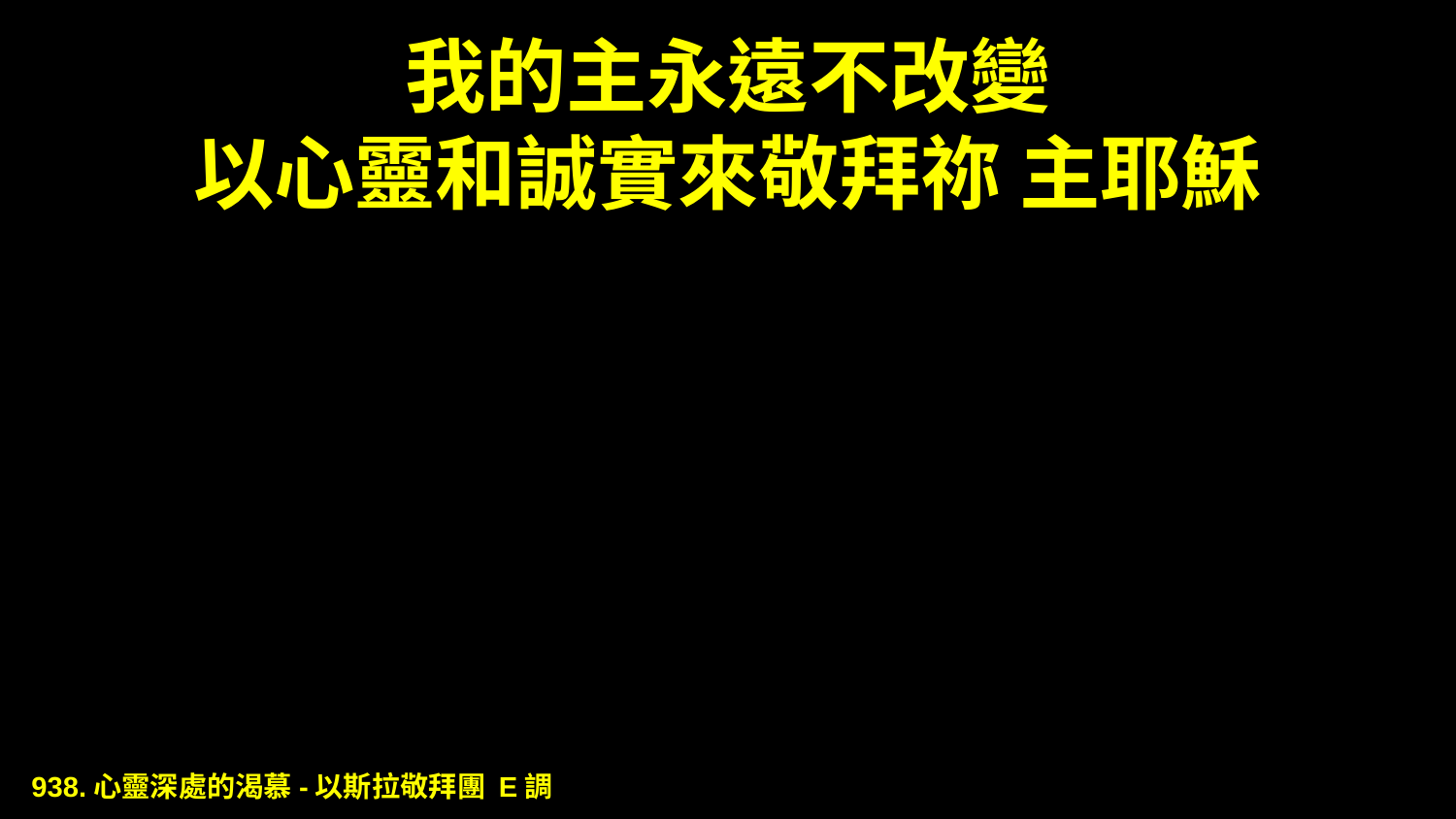

# 我的主永遠不改變 以心靈和誠實來敬拜祢 主耶穌
938.心靈深處的渴慕-以斯拉敬拜團 E調